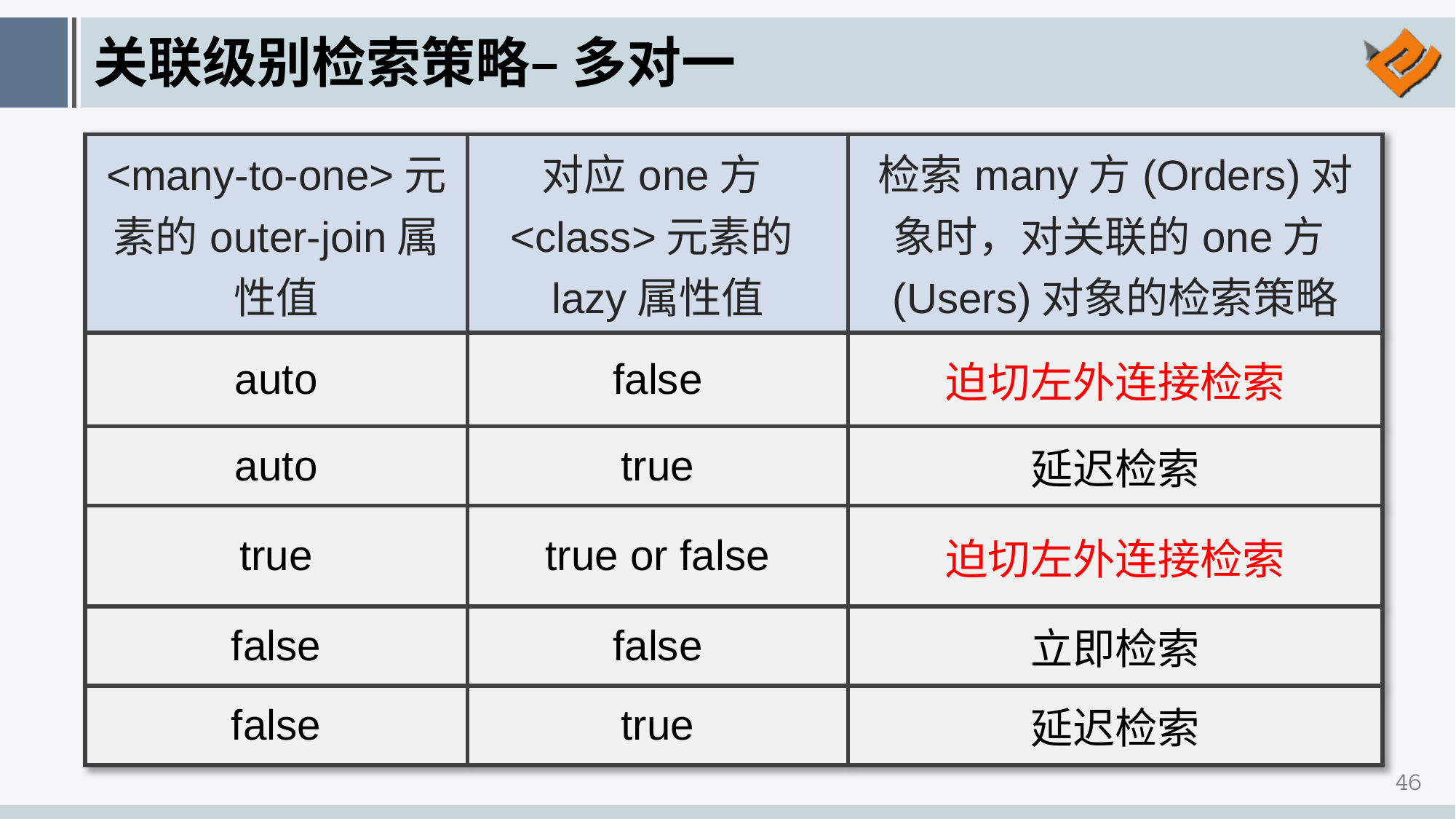

# 关联级别检索策略– 多对一
| <many-to-one>元素的outer-join属性值 | 对应one方<class>元素的lazy属性值 | 检索many方(Orders)对象时，对关联的one方(Users)对象的检索策略 |
| --- | --- | --- |
| auto | false | 迫切左外连接检索 |
| auto | true | 延迟检索 |
| true | true or false | 迫切左外连接检索 |
| false | false | 立即检索 |
| false | true | 延迟检索 |